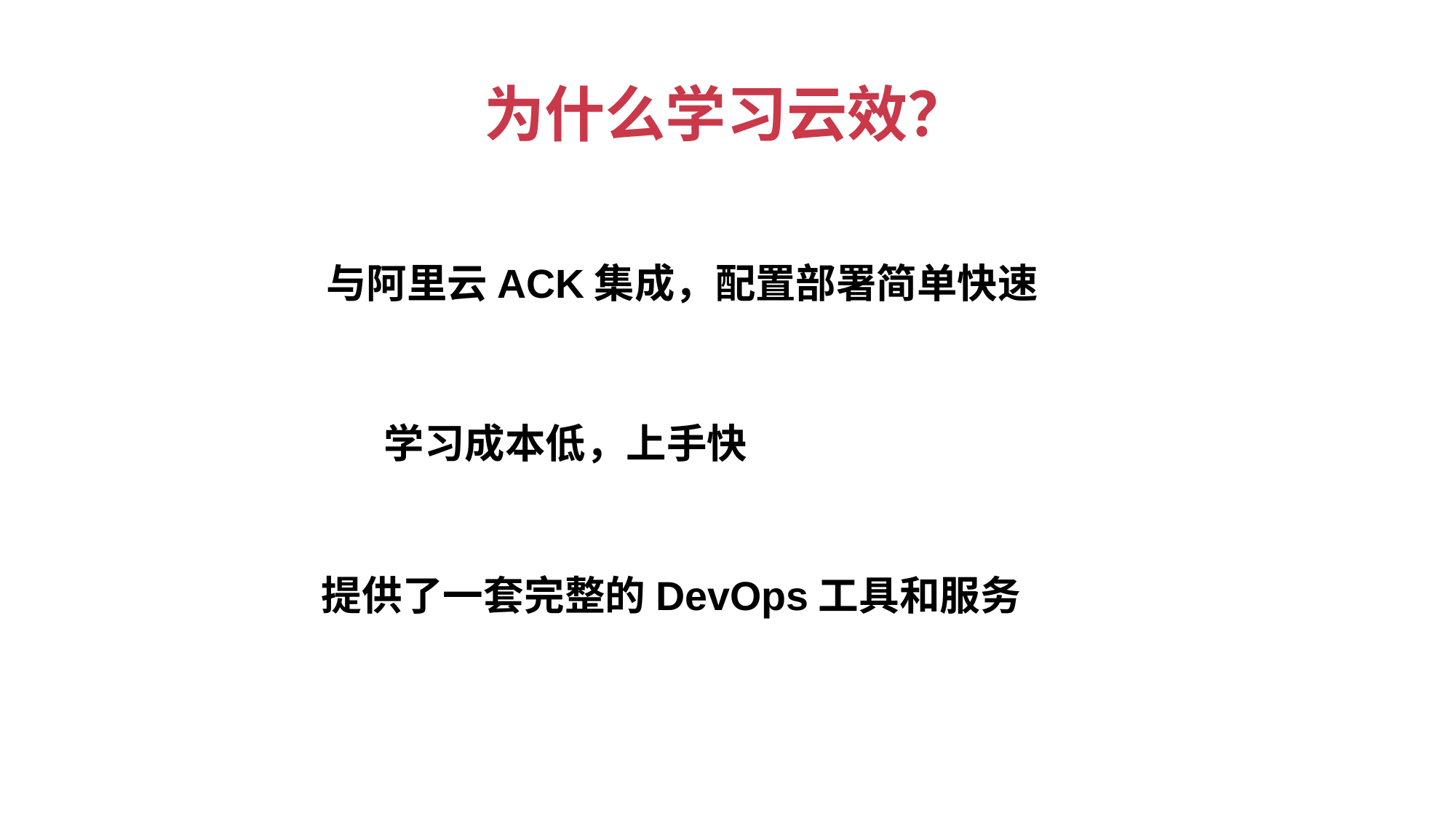

为什么学习云效？
             与阿里云ACK集成，配置部署简单快速
                          学习成本低，上手快
               提供了一套完整的DevOps工具和服务